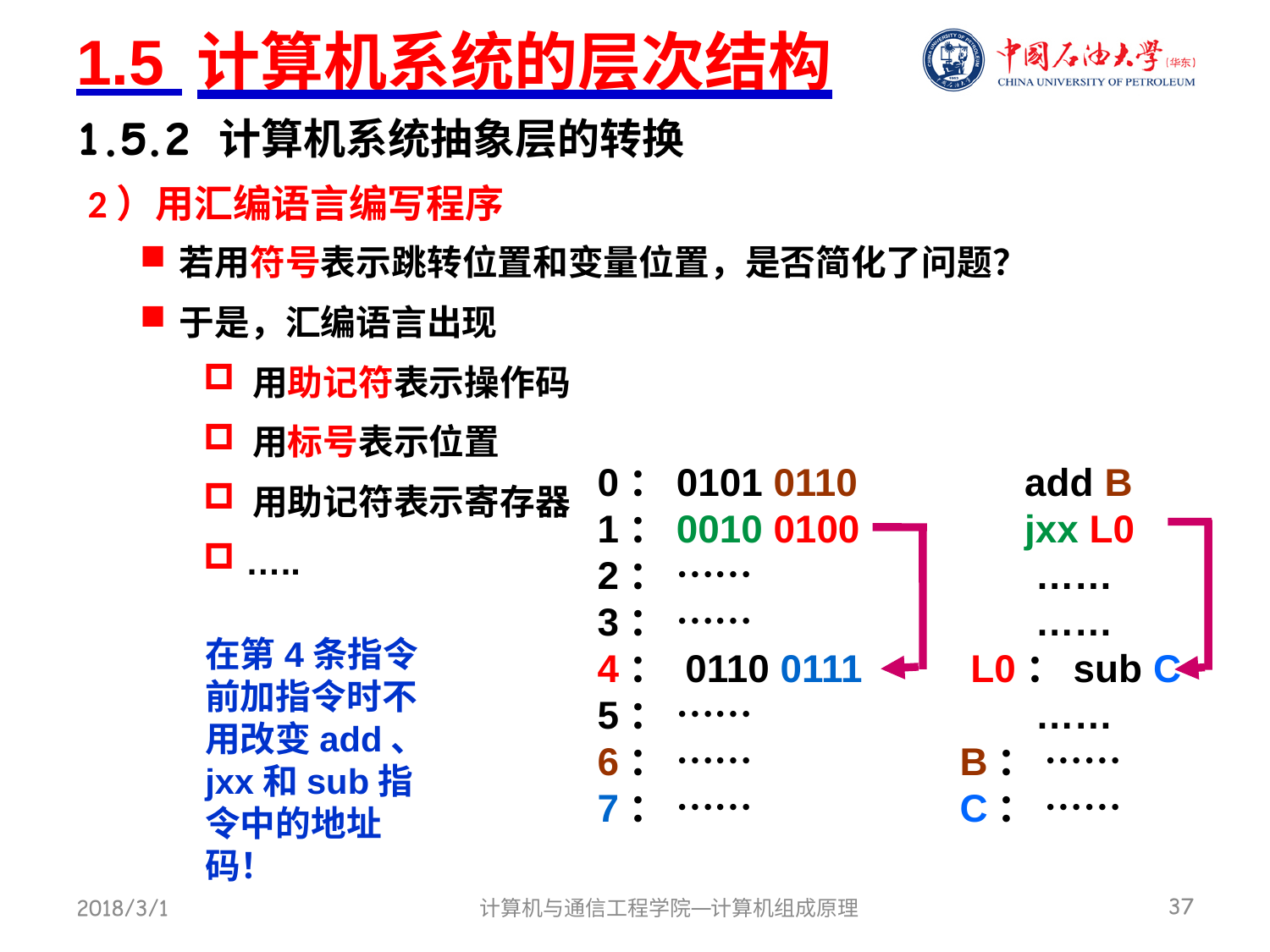

# 1.5 计算机系统的层次结构
1.5.2 计算机系统抽象层的转换

若用符号表示跳转位置和变量位置，是否简化了问题？
于是，汇编语言出现
 用助记符表示操作码
 用标号表示位置
 用助记符表示寄存器
 …..

2）用汇编语言编写程序
0：0101 0110
1：0010 0100
2： ……
3： ……
4： 0110 0111 5： ……
6： ……
7： ……

      add B
      jxx L0
       ……
       ……
 L0：sub C
       ……
B： ……
C： ……

在第4条指令前加指令时不用改变add、jxx和sub指令中的地址码！
2018/3/1
计算机与通信工程学院—计算机组成原理
37